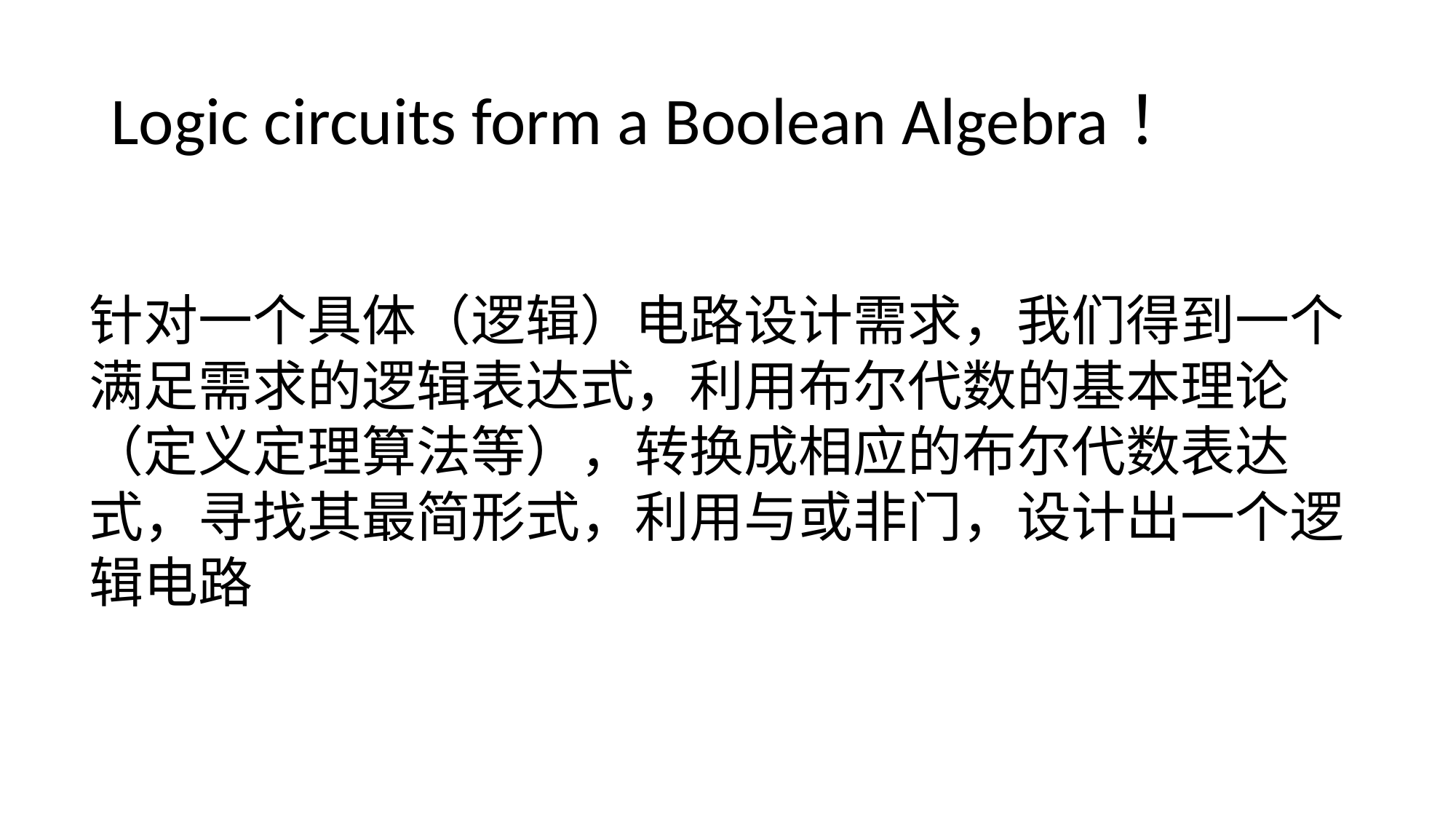

# Logic circuits form a Boolean Algebra！
针对一个具体（逻辑）电路设计需求，我们得到一个满足需求的逻辑表达式，利用布尔代数的基本理论（定义定理算法等），转换成相应的布尔代数表达式，寻找其最简形式，利用与或非门，设计出一个逻辑电路